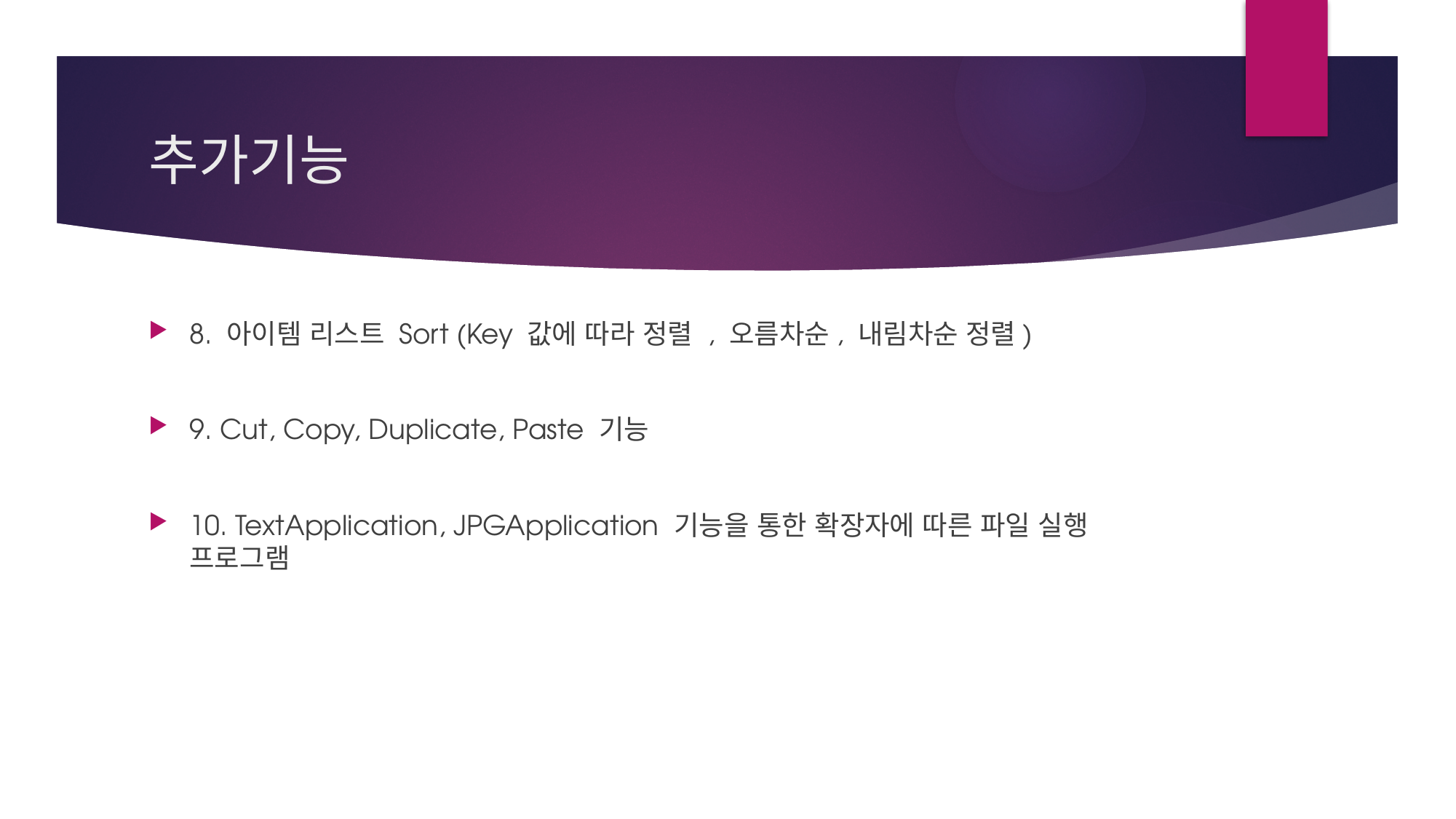

# 추가기능
8. 아이템 리스트 Sort (Key 값에 따라 정렬 , 오름차순, 내림차순 정렬)

9. Cut, Copy, Duplicate, Paste 기능

10. TextApplication, JPGApplication 기능을 통한 확장자에 따른 파일 실행 프로그램